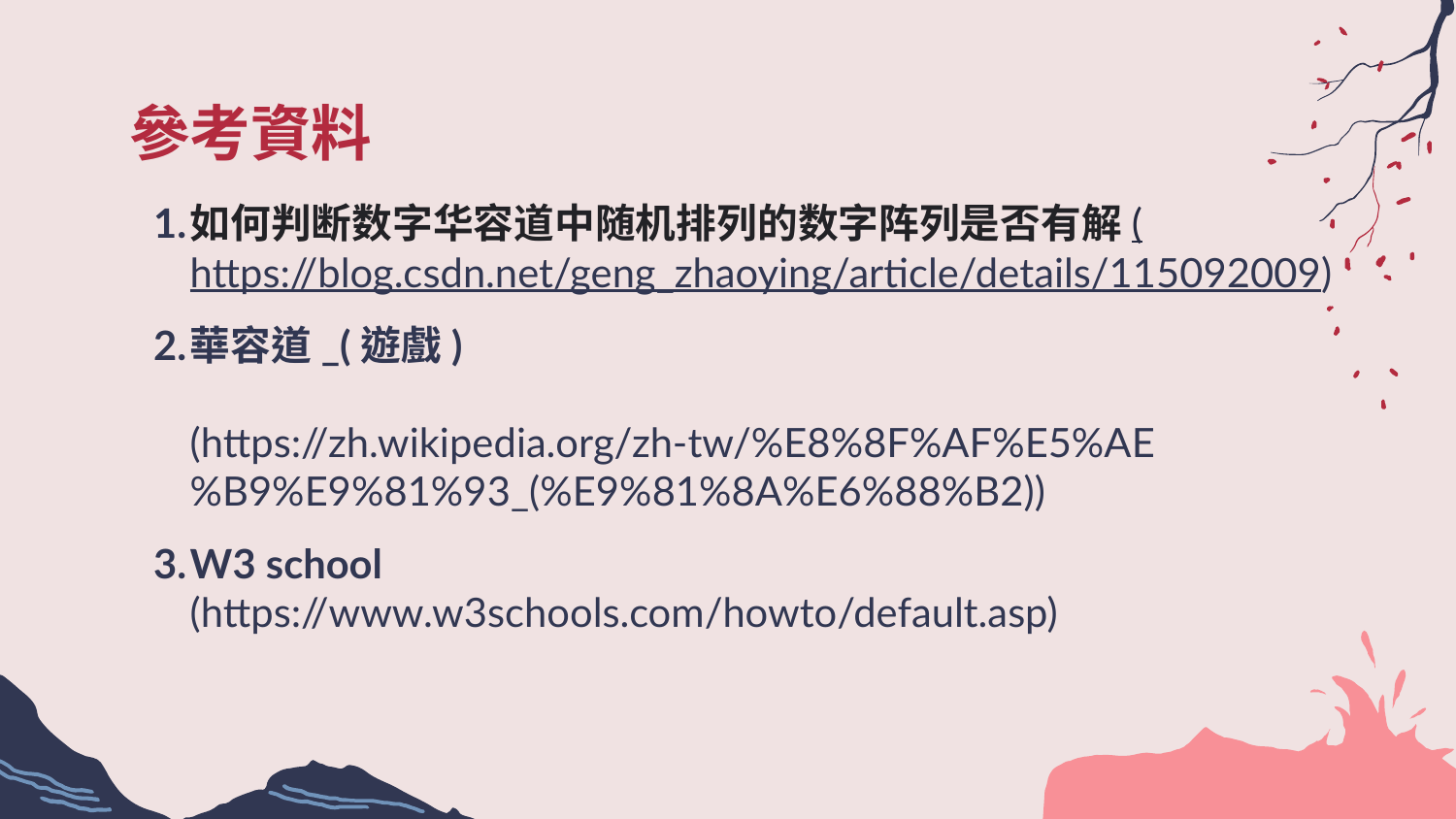

# 參考資料
如何判断数字华容道中随机排列的数字阵列是否有解(https://blog.csdn.net/geng_zhaoying/article/details/115092009)
華容道_(遊戲)                                                                                                                                                       (https://zh.wikipedia.org/zh-tw/%E8%8F%AF%E5%AE%B9%E9%81%93_(%E9%81%8A%E6%88%B2))
W3 school			                          (https://www.w3schools.com/howto/default.asp)